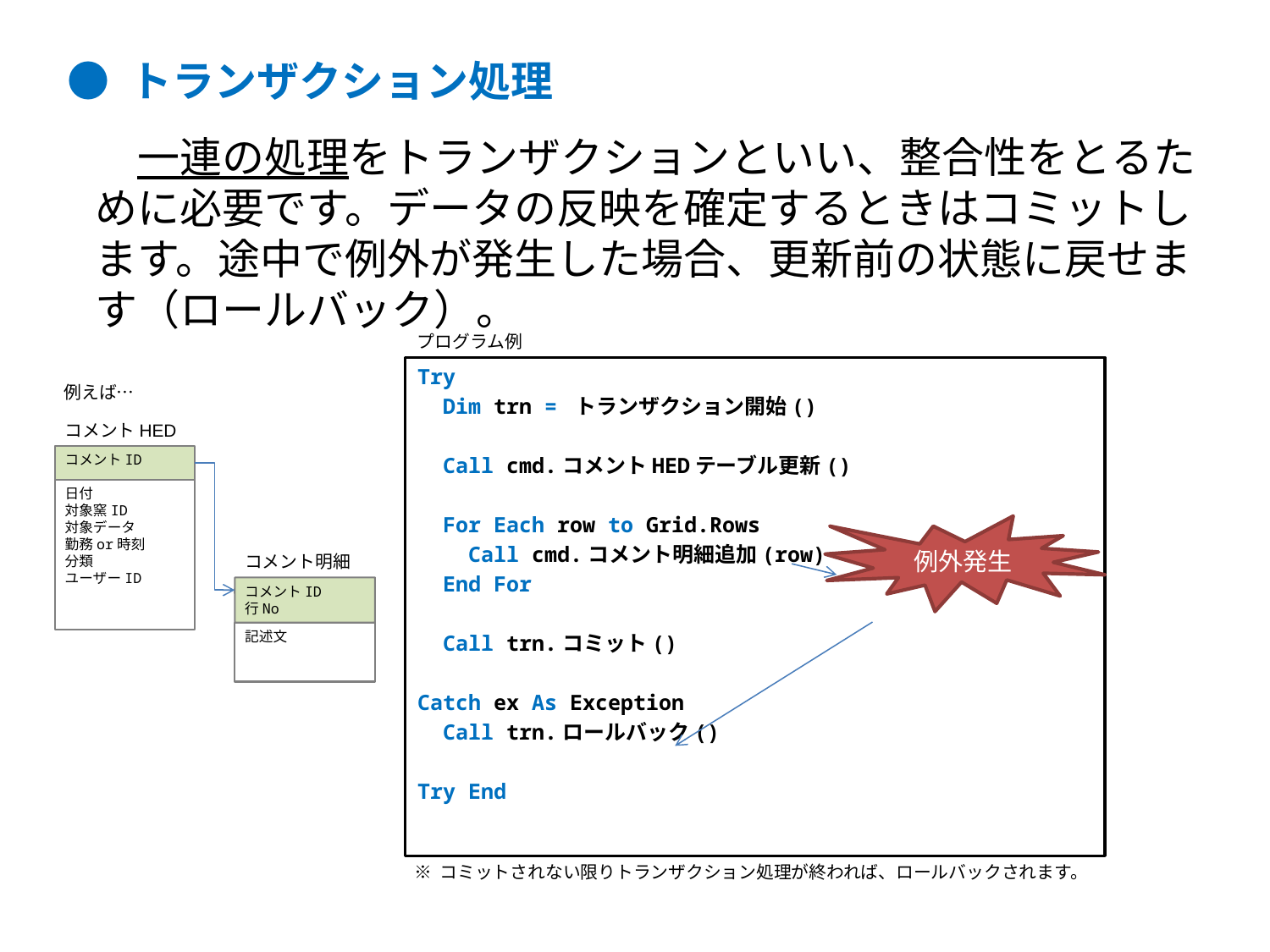

● トランザクション処理
　一連の処理をトランザクションといい、整合性をとるために必要です。データの反映を確定するときはコミットします。途中で例外が発生した場合、更新前の状態に戻せます（ロールバック）。
プログラム例
Try
  Dim trn = トランザクション開始()

  Call cmd.コメントHEDテーブル更新()

  For Each row to Grid.Rows
    Call cmd.コメント明細追加(row)
  End For

  Call trn.コミット()

Catch ex As Exception
  Call trn.ロールバック()

Try End
例えば…
コメントHED
コメントID
日付
対象窯ID
対象データ
勤務or時刻
分類
ユーザーID
例外発生
コメント明細
コメントID
行No
記述文
※ コミットされない限りトランザクション処理が終われば、ロールバックされます。